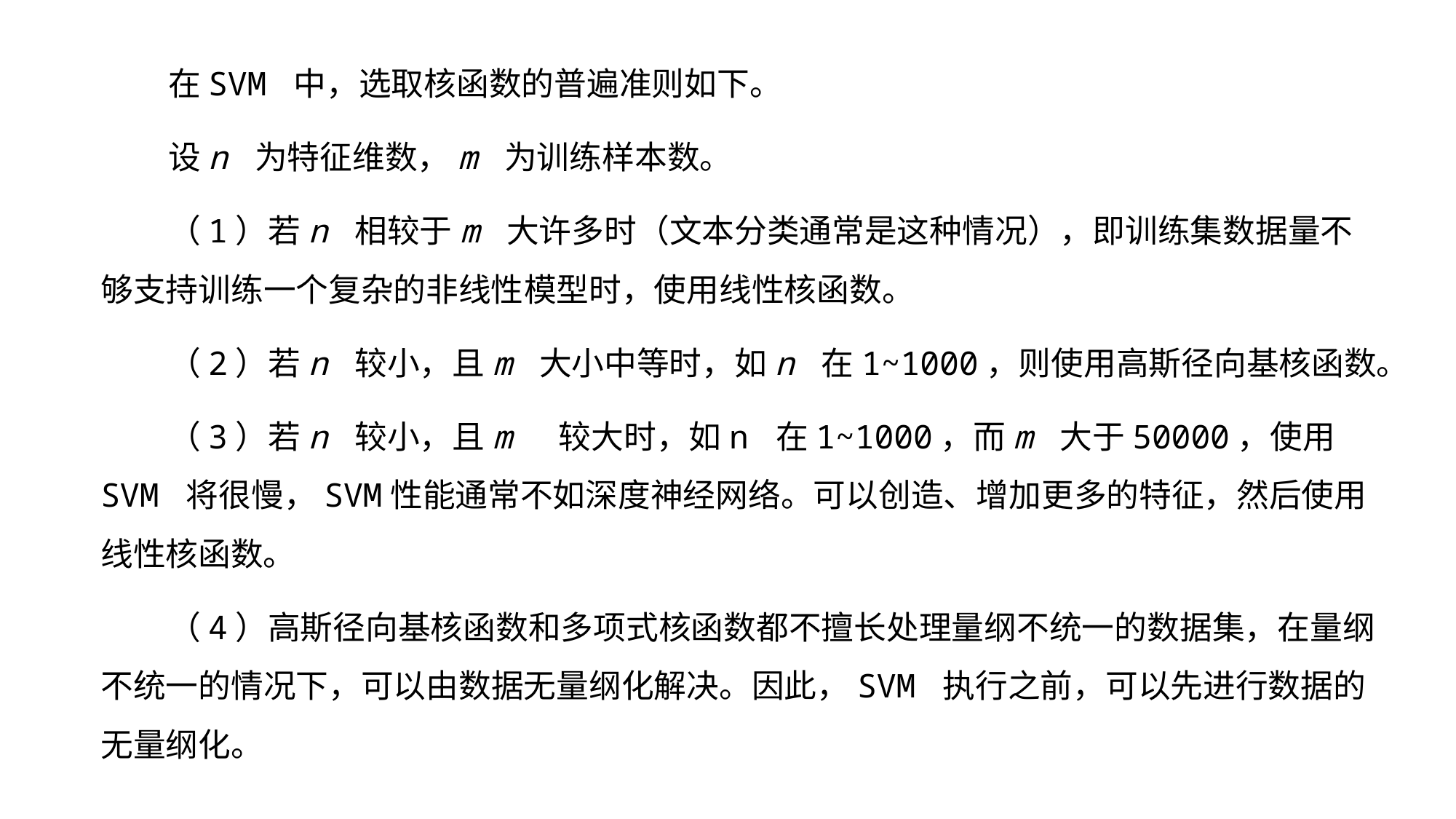

在SVM 中，选取核函数的普遍准则如下。
设n 为特征维数，m 为训练样本数。
（1）若n 相较于m 大许多时（文本分类通常是这种情况），即训练集数据量不够支持训练一个复杂的非线性模型时，使用线性核函数。
（2）若n 较小，且m 大小中等时，如n 在1~1000，则使用高斯径向基核函数。
（3）若n 较小，且m  较大时，如n 在1~1000，而m 大于50000，使用SVM 将很慢，SVM性能通常不如深度神经网络。可以创造、增加更多的特征，然后使用线性核函数。
（4）高斯径向基核函数和多项式核函数都不擅长处理量纲不统一的数据集，在量纲不统一的情况下，可以由数据无量纲化解决。因此，SVM 执行之前，可以先进行数据的无量纲化。